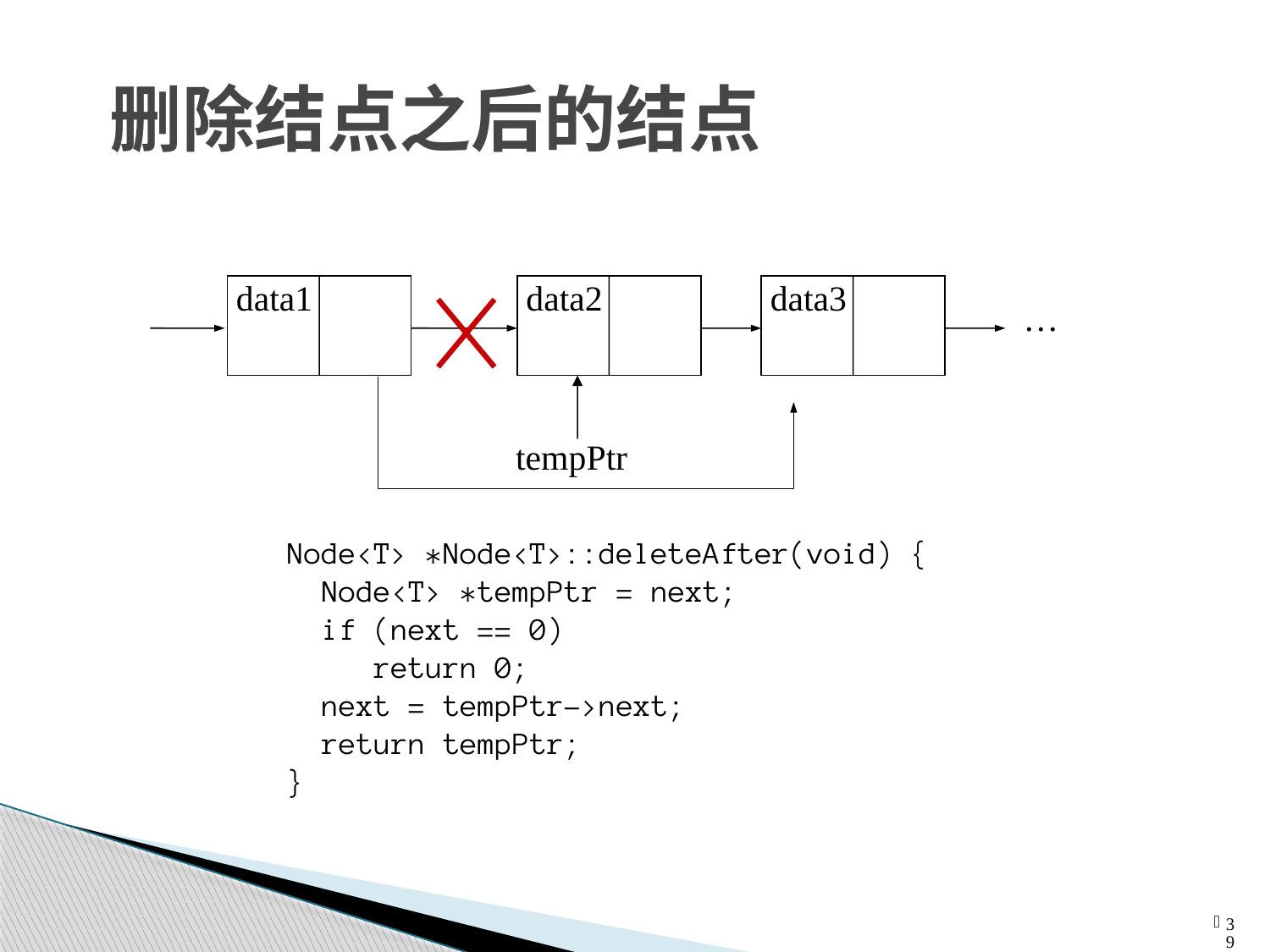

9.2 线性群体 —— 9.2.3 顺序访问群体——链表类
# 删除结点之后的结点
 data1

 data2

 data3

…

tempPtr
Node<T> *Node<T>::deleteAfter(void) {
  Node<T> *tempPtr = next;
  if (next == 0)
     return 0;
  next = tempPtr->next;
  return tempPtr;
}
39